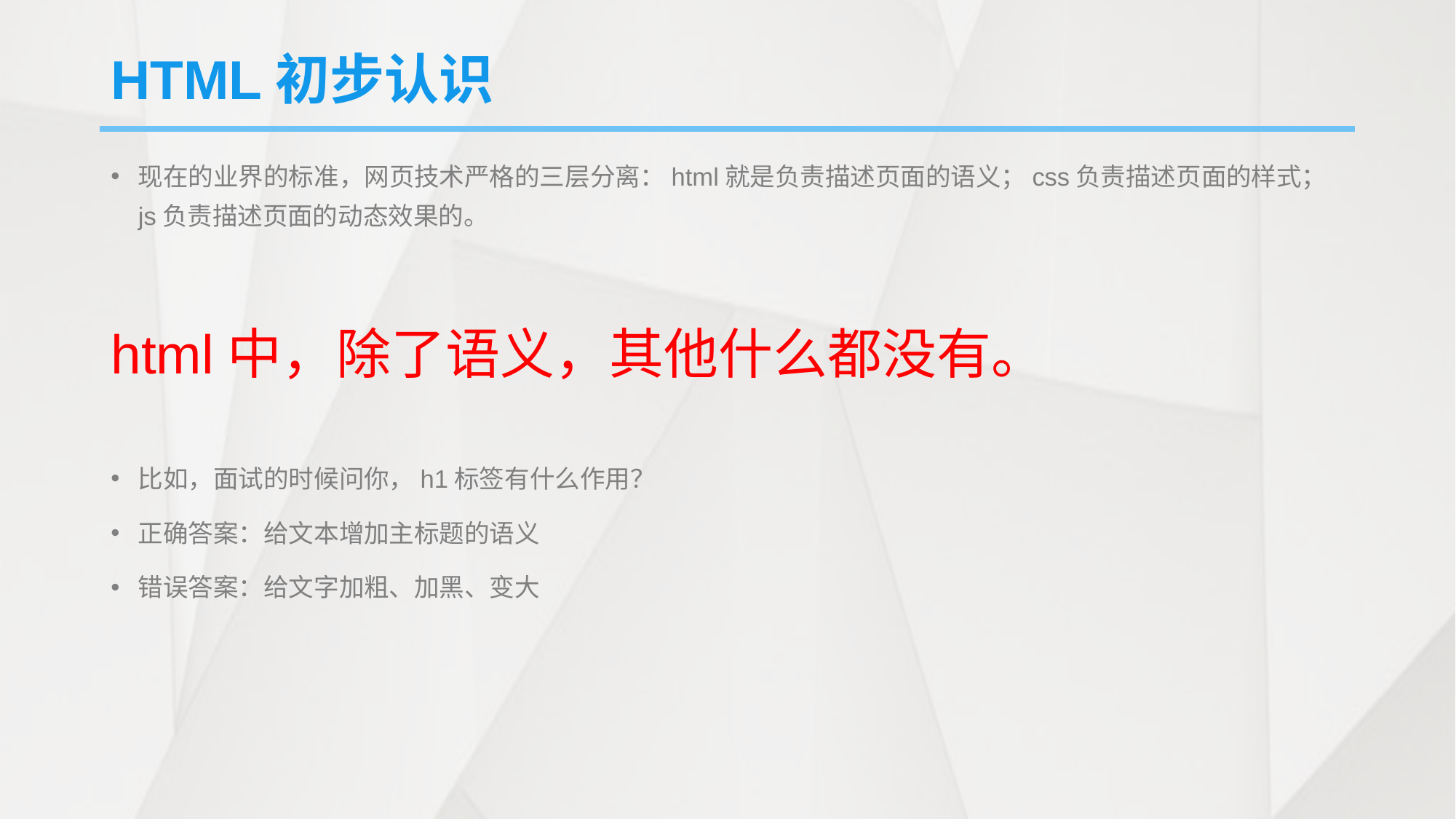

# HTML初步认识
现在的业界的标准，网页技术严格的三层分离：html就是负责描述页面的语义；css负责描述页面的样式；js负责描述页面的动态效果的。

html中，除了语义，其他什么都没有。

比如，面试的时候问你，h1标签有什么作用？
正确答案：给文本增加主标题的语义
错误答案：给文字加粗、加黑、变大